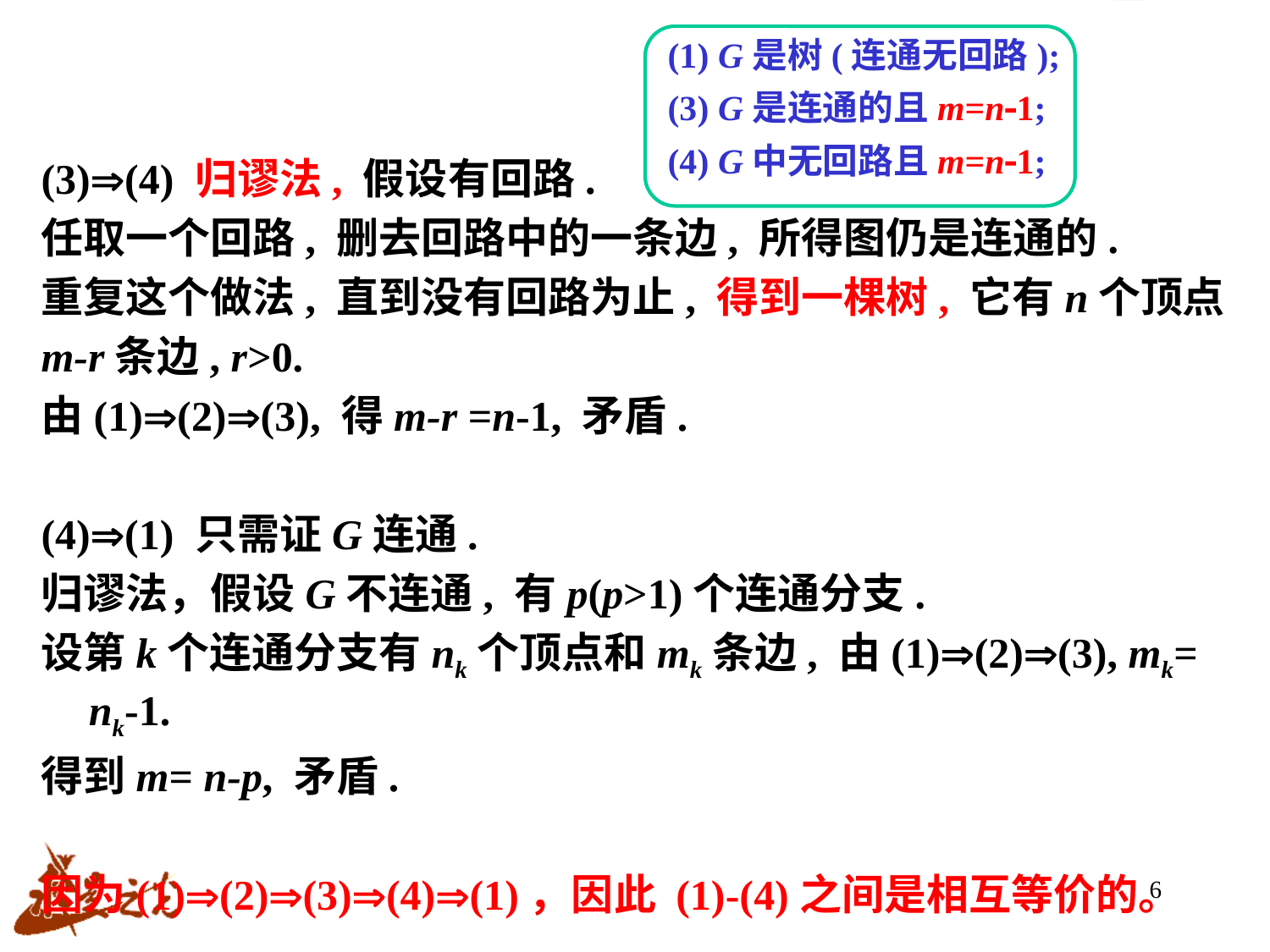

(1) G是树(连通无回路);
(3) G是连通的且m=n−1;
(4) G中无回路且m=n−1;

(3)⇒(4) 归谬法, 假设有回路.
任取一个回路, 删去回路中的一条边, 所得图仍是连通的.
重复这个做法, 直到没有回路为止, 得到一棵树, 它有n个顶点
m-r条边, r>0.
由(1)⇒(2)⇒(3), 得m-r =n-1, 矛盾.

(4)⇒(1) 只需证G连通.
归谬法，假设G不连通, 有p(p>1)个连通分支.
设第k个连通分支有nk个顶点和mk条边, 由(1)⇒(2)⇒(3), mk= nk-1.
得到m= n-p, 矛盾.

因为(1)⇒(2)⇒(3)⇒(4)⇒(1)，因此 (1)-(4)之间是相互等价的。
6